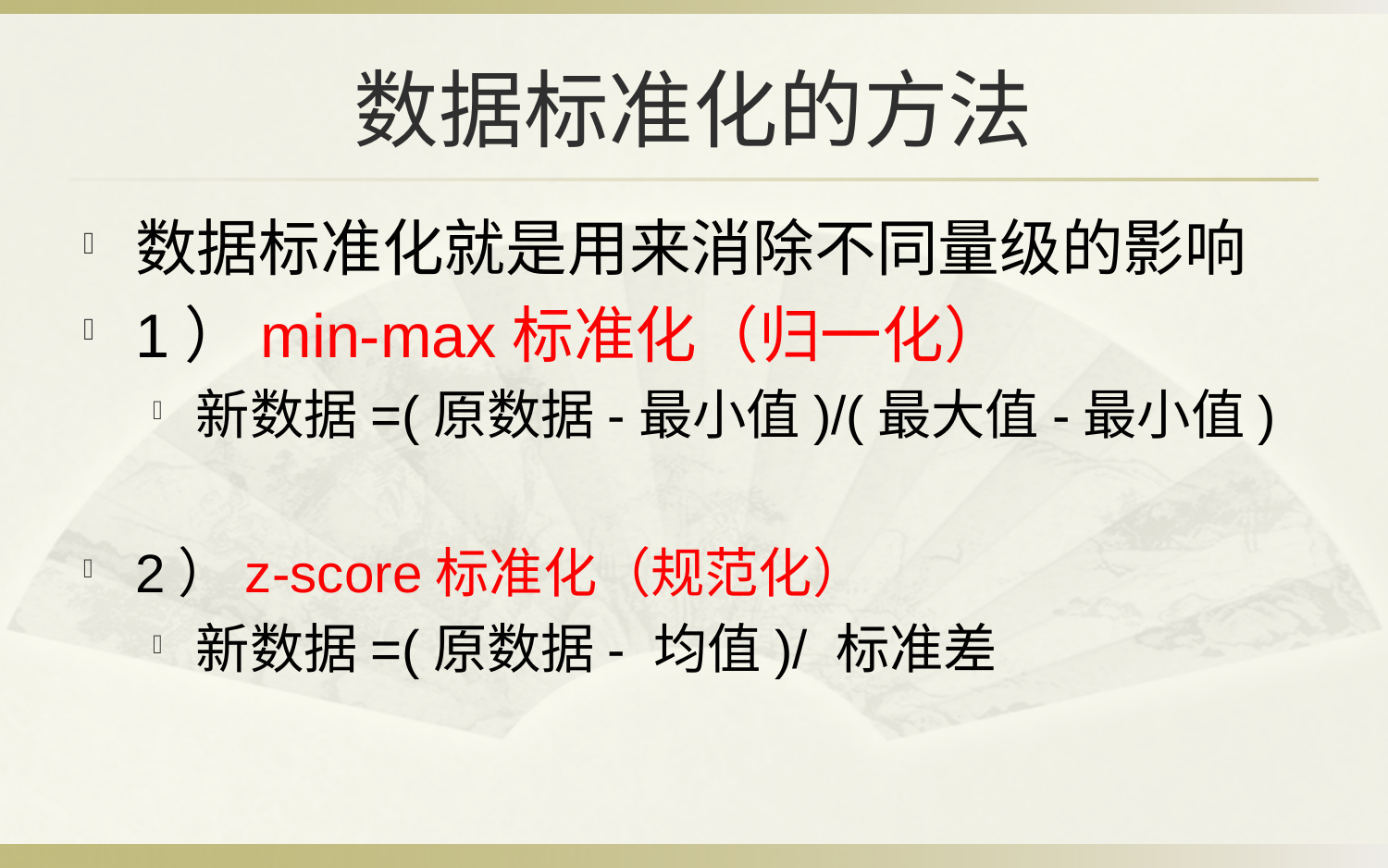

# 数据标准化的方法
数据标准化就是用来消除不同量级的影响
1）min-max标准化（归一化）
新数据=(原数据-最小值)/(最大值-最小值)

2）z-score标准化（规范化）
新数据=(原数据- 均值)/ 标准差